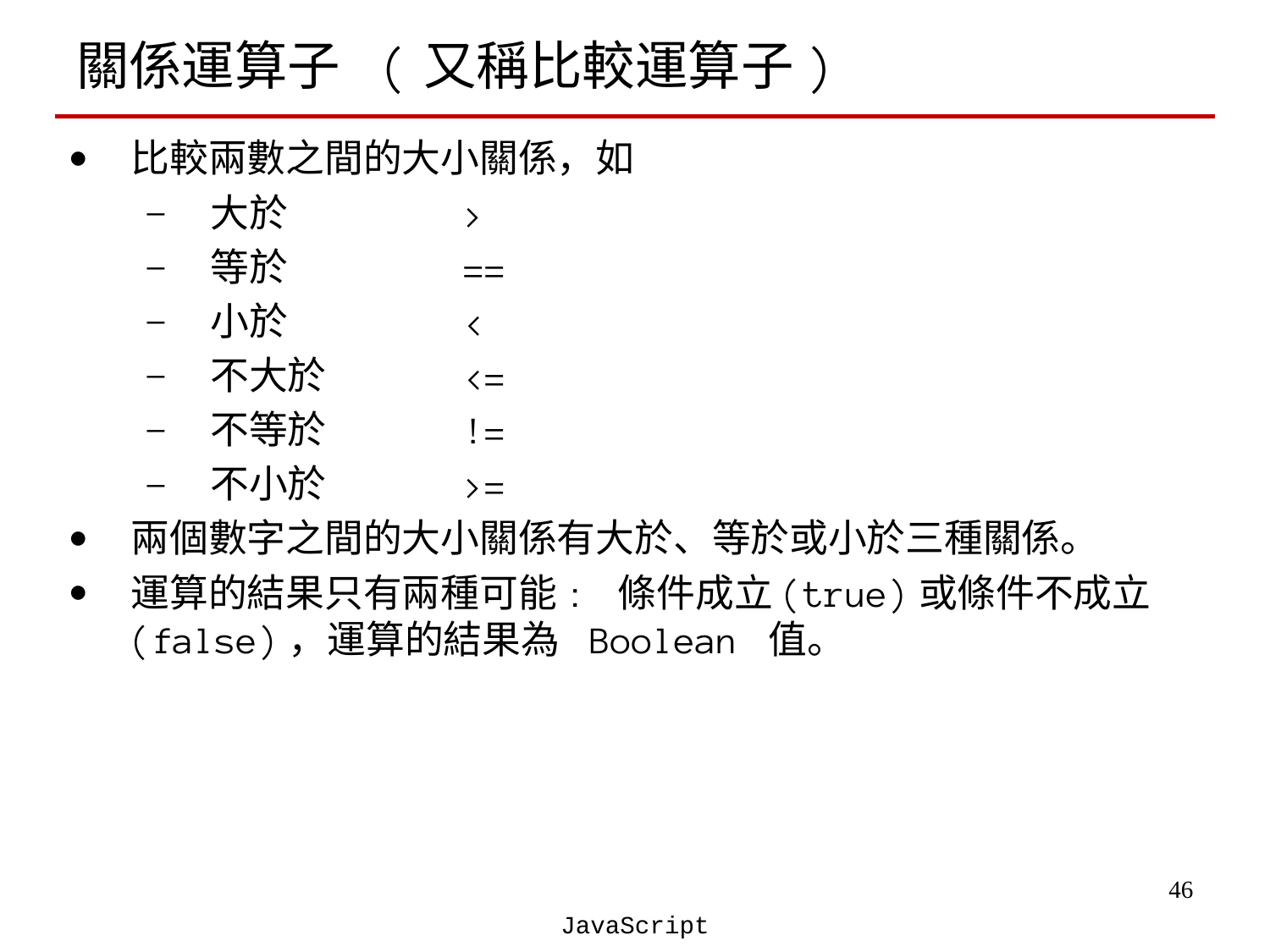

# 關係運算子 (又稱比較運算子)
比較兩數之間的大小關係，如
大於 		>
等於 		==
小於 		<
不大於 	<=
不等於 	!=
不小於 	>=
兩個數字之間的大小關係有大於、等於或小於三種關係。
運算的結果只有兩種可能: 條件成立(true)或條件不成立(false)，運算的結果為 Boolean 值。
46
JavaScript